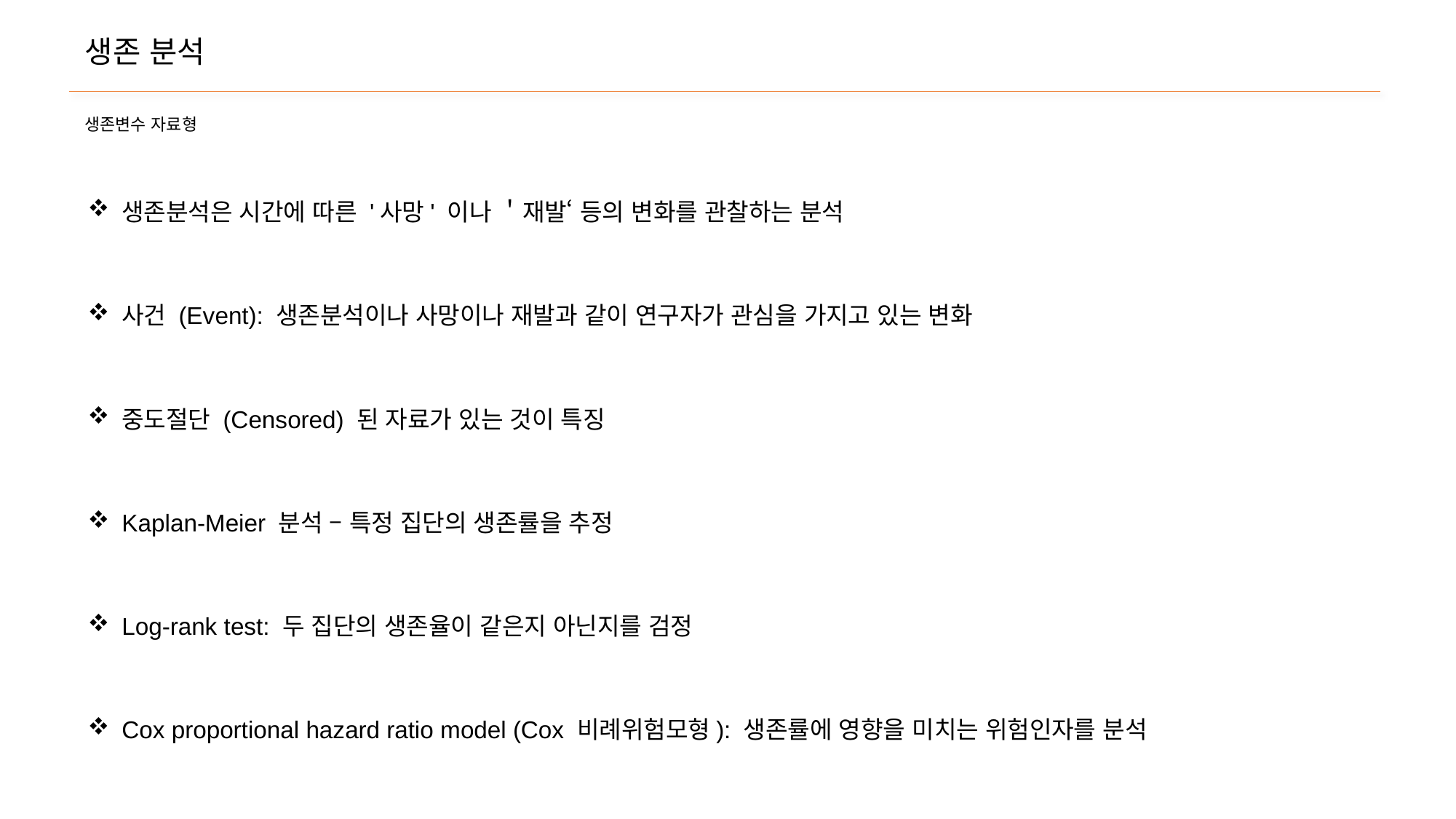

생존 분석
생존변수 자료형
생존분석은 시간에 따른 '사망' 이나 ＇재발‘ 등의 변화를 관찰하는 분석

사건 (Event): 생존분석이나 사망이나 재발과 같이 연구자가 관심을 가지고 있는 변화

중도절단 (Censored) 된 자료가 있는 것이 특징

Kaplan-Meier 분석 – 특정 집단의 생존률을 추정

Log-rank test: 두 집단의 생존율이 같은지 아닌지를 검정

Cox proportional hazard ratio model (Cox 비례위험모형): 생존률에 영향을 미치는 위험인자를 분석